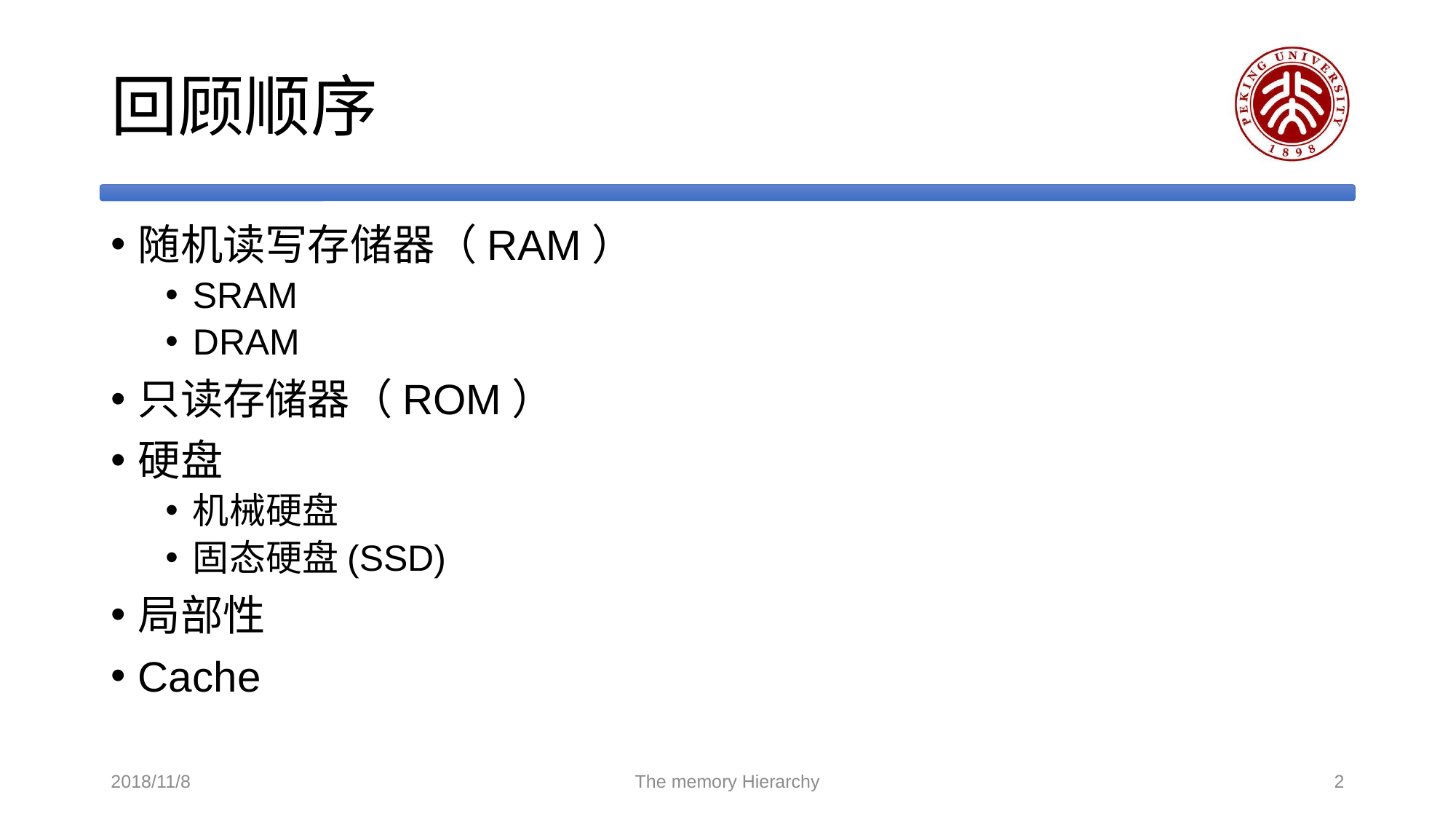

# 回顾顺序
随机读写存储器（RAM）
SRAM
DRAM
只读存储器（ROM）
硬盘
机械硬盘
固态硬盘(SSD)
局部性
Cache
2018/11/8
The memory Hierarchy
2